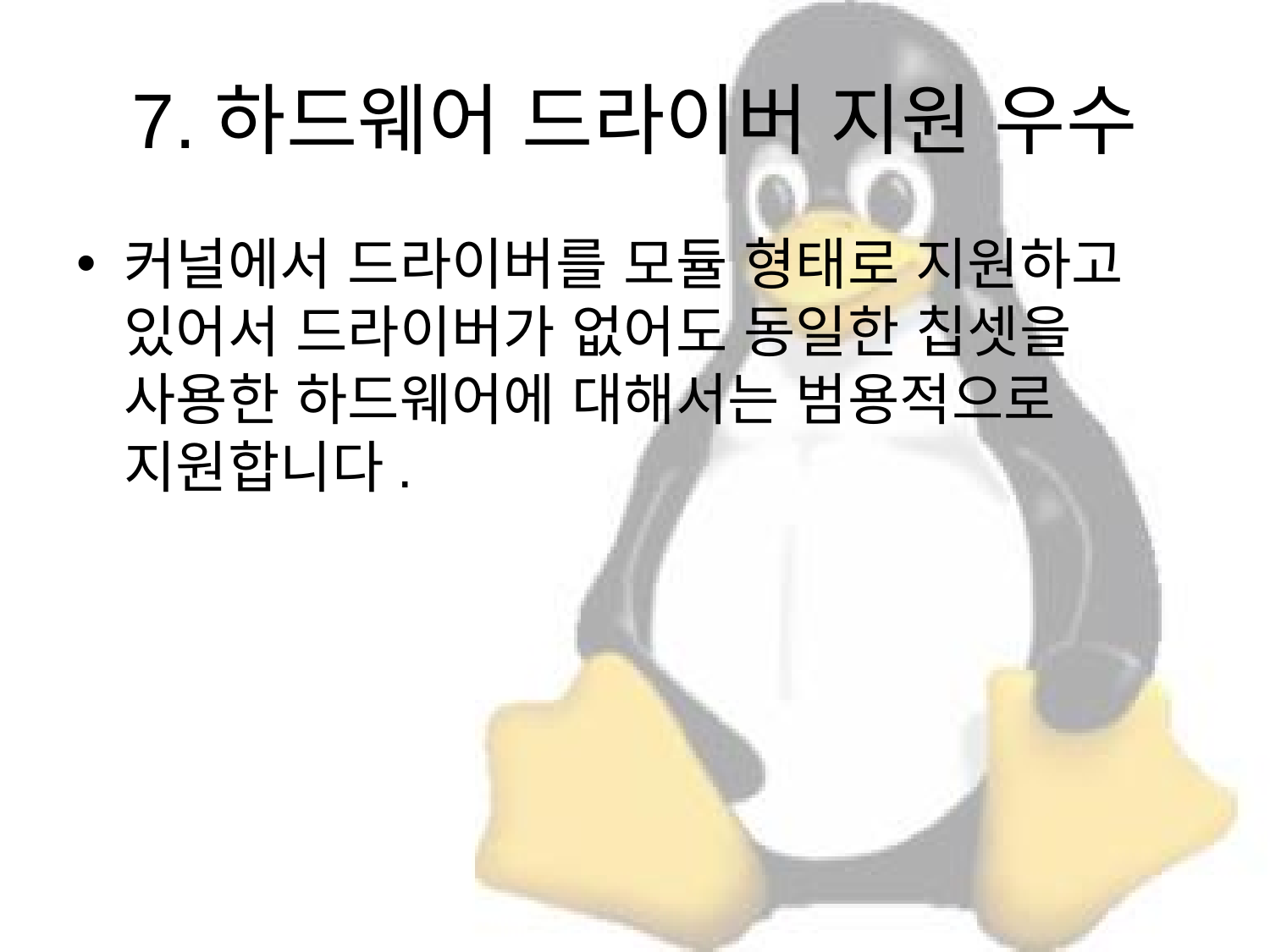

# 7.하드웨어 드라이버 지원 우수
커널에서 드라이버를 모듈 형태로 지원하고 있어서 드라이버가 없어도 동일한 칩셋을 사용한 하드웨어에 대해서는 범용적으로 지원합니다.